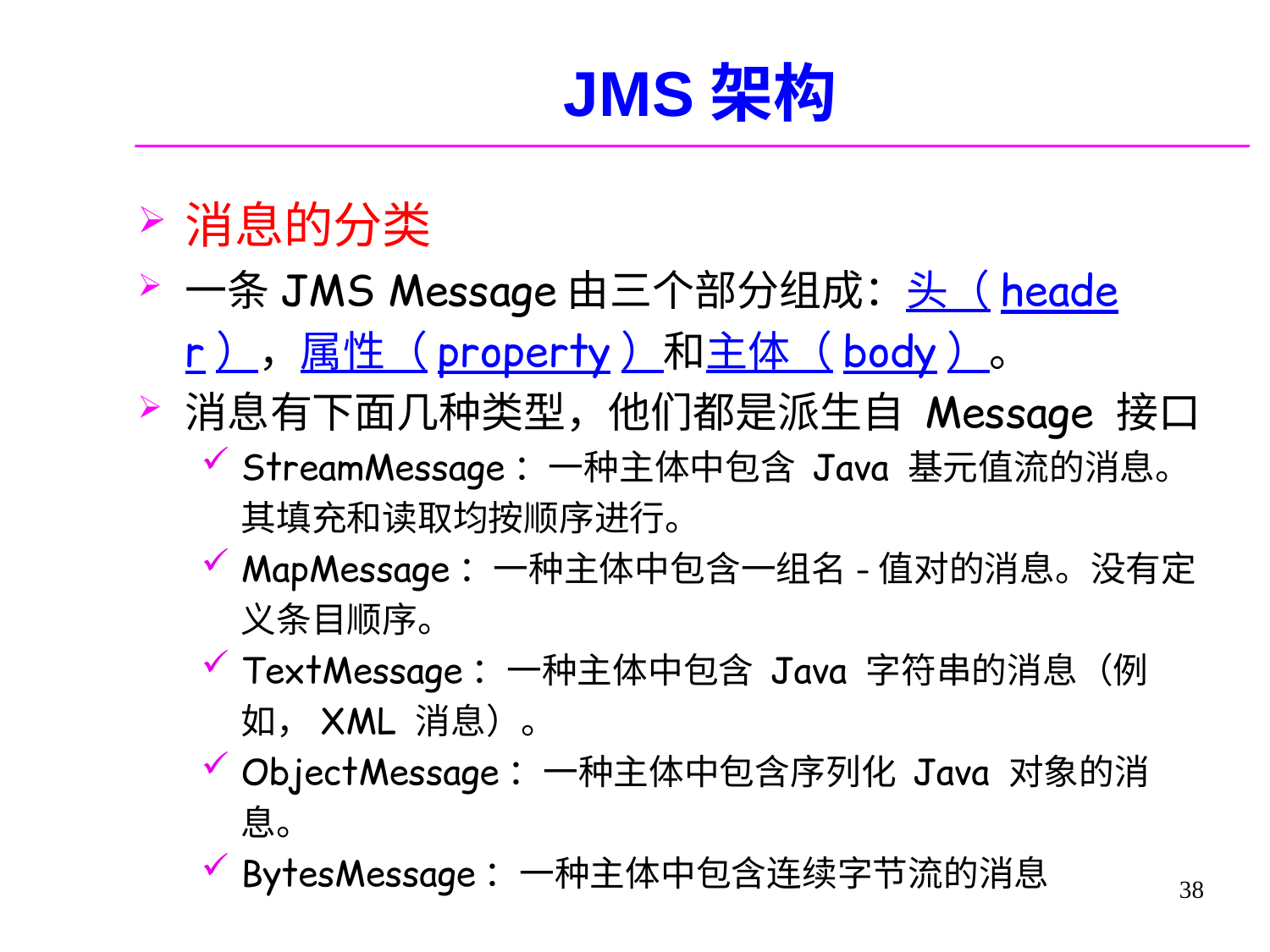

# JMS架构
消息的分类
一条JMS Message由三个部分组成：头（header），属性（property）和主体（body）。
消息有下面几种类型，他们都是派生自 Message 接口
StreamMessage：一种主体中包含 Java 基元值流的消息。其填充和读取均按顺序进行。
MapMessage：一种主体中包含一组名-值对的消息。没有定义条目顺序。
TextMessage：一种主体中包含 Java 字符串的消息（例如，XML 消息）。
ObjectMessage：一种主体中包含序列化 Java 对象的消息。
BytesMessage：一种主体中包含连续字节流的消息

38